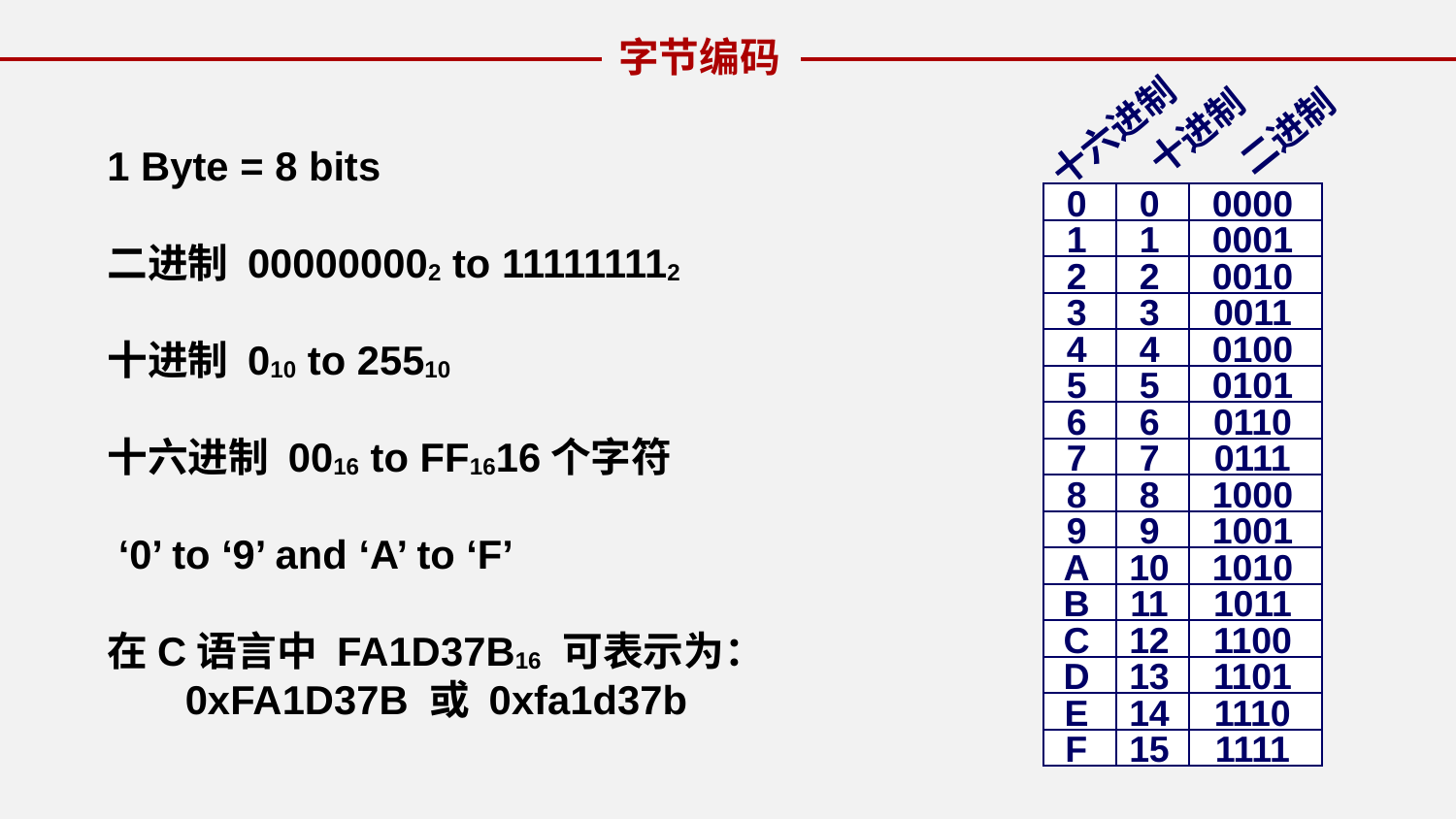

字节编码
十六进制
十进制
二进制
0

0

0000

1

1

0001

2

2

0010

3

3

0011

4

4

0100

5

5

0101

6

6

0110

7

7

0111

8

8

1000

9

9

1001

A

10

1010

B

11

1011

C

12

1100

D

13

1101

E

14

1110

F

15

1111

1 Byte = 8 bits

二进制 000000002 to 111111112

十进制 010 to 25510

十六进制 0016 to FF1616个字符

 ‘0’ to ‘9’ and ‘A’ to ‘F’

在C语言中 FA1D37B16 可表示为：
       0xFA1D37B 或 0xfa1d37b
标签文字
标签文字